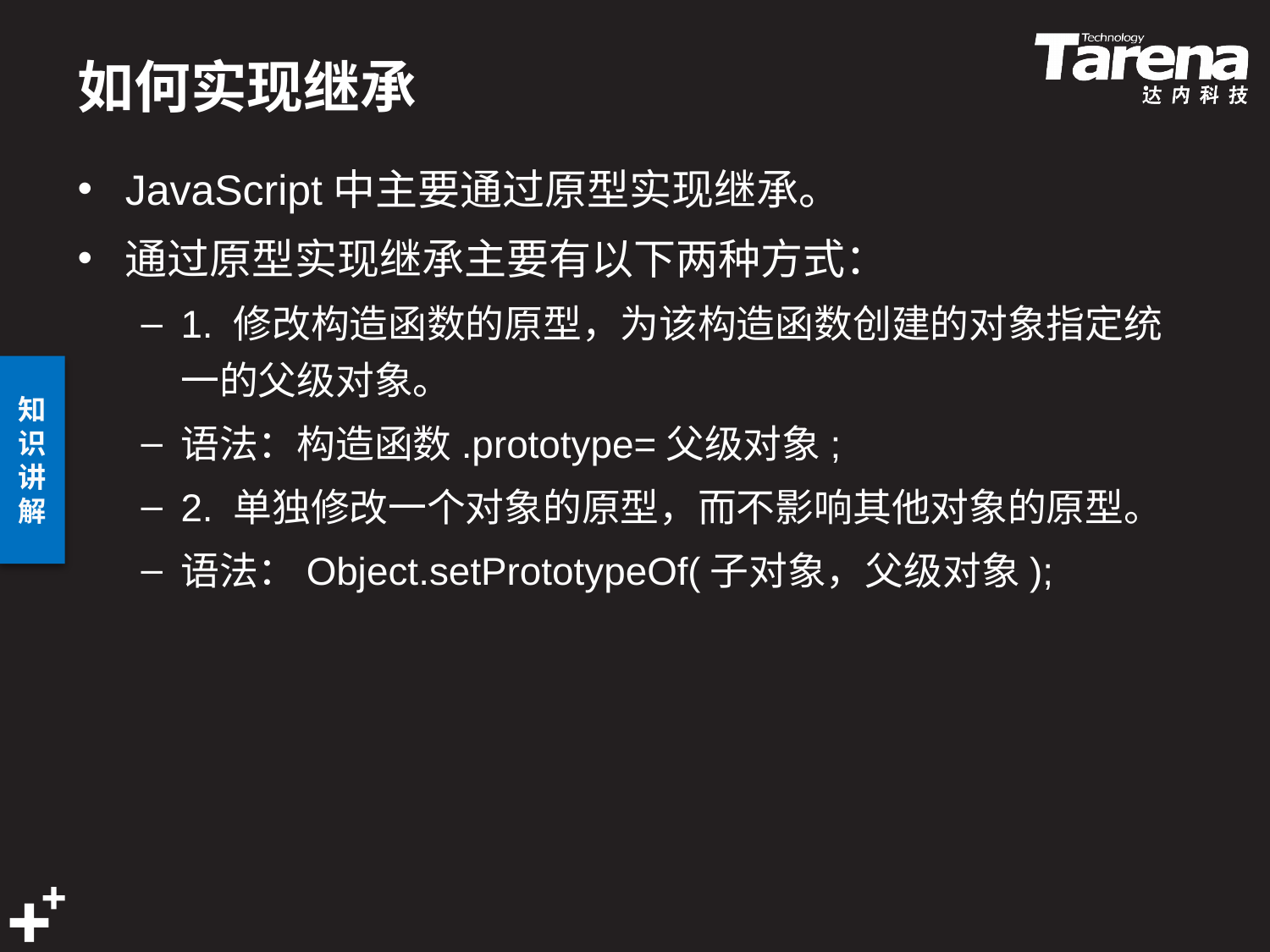

# 如何实现继承
JavaScript中主要通过原型实现继承。
通过原型实现继承主要有以下两种方式：
1. 修改构造函数的原型，为该构造函数创建的对象指定统一的父级对象。
语法：构造函数.prototype=父级对象;
2. 单独修改一个对象的原型，而不影响其他对象的原型。
语法：Object.setPrototypeOf(子对象，父级对象);